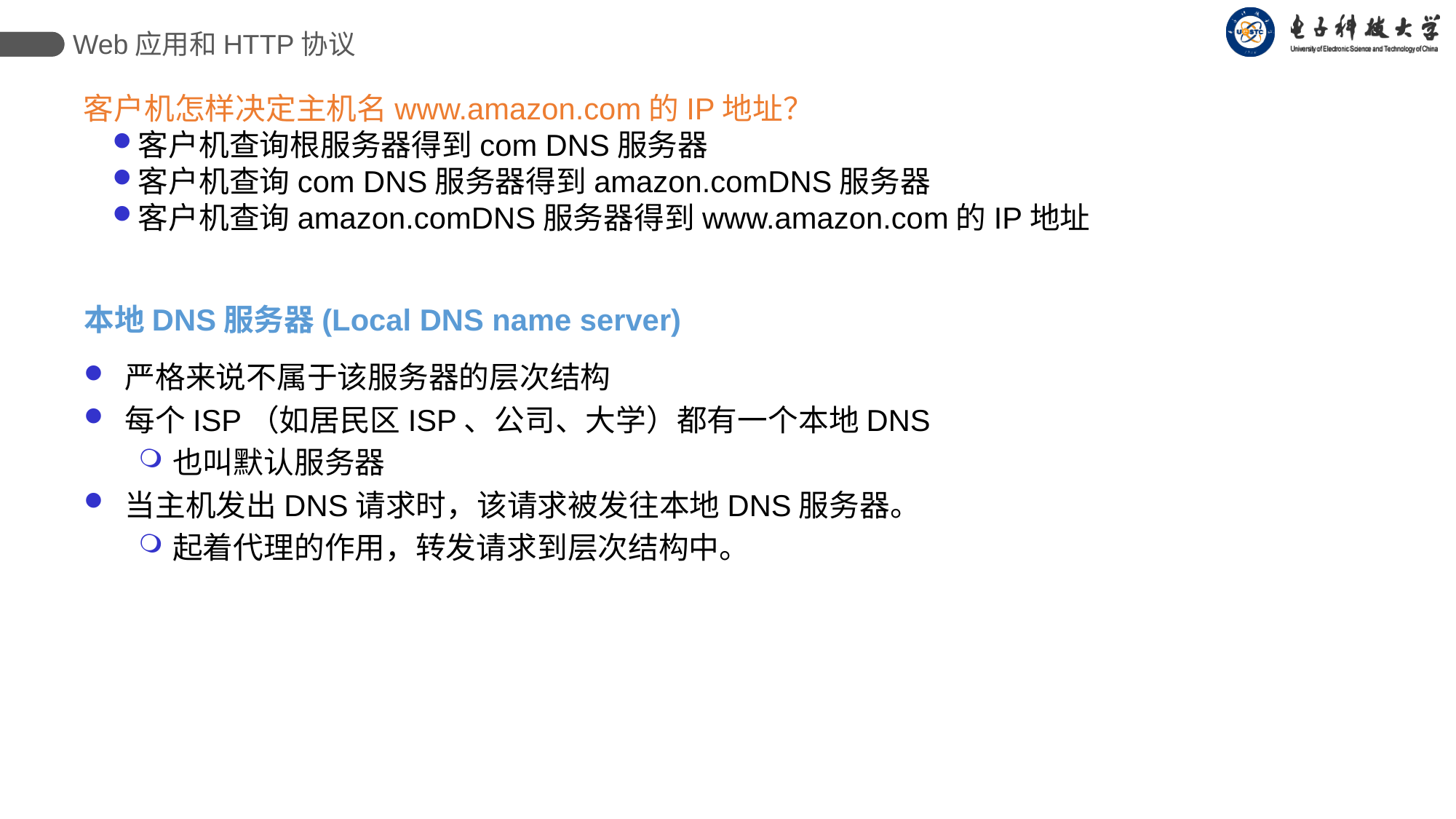

Web应用和HTTP协议
客户机怎样决定主机名www.amazon.com的IP地址？
客户机查询根服务器得到com DNS服务器
客户机查询com DNS服务器得到amazon.comDNS服务器
客户机查询amazon.comDNS服务器得到www.amazon.com的IP地址

本地DNS服务器(Local DNS name server)
严格来说不属于该服务器的层次结构
每个ISP（如居民区ISP、公司、大学）都有一个本地DNS
也叫默认服务器
当主机发出DNS请求时，该请求被发往本地DNS服务器。
起着代理的作用，转发请求到层次结构中。